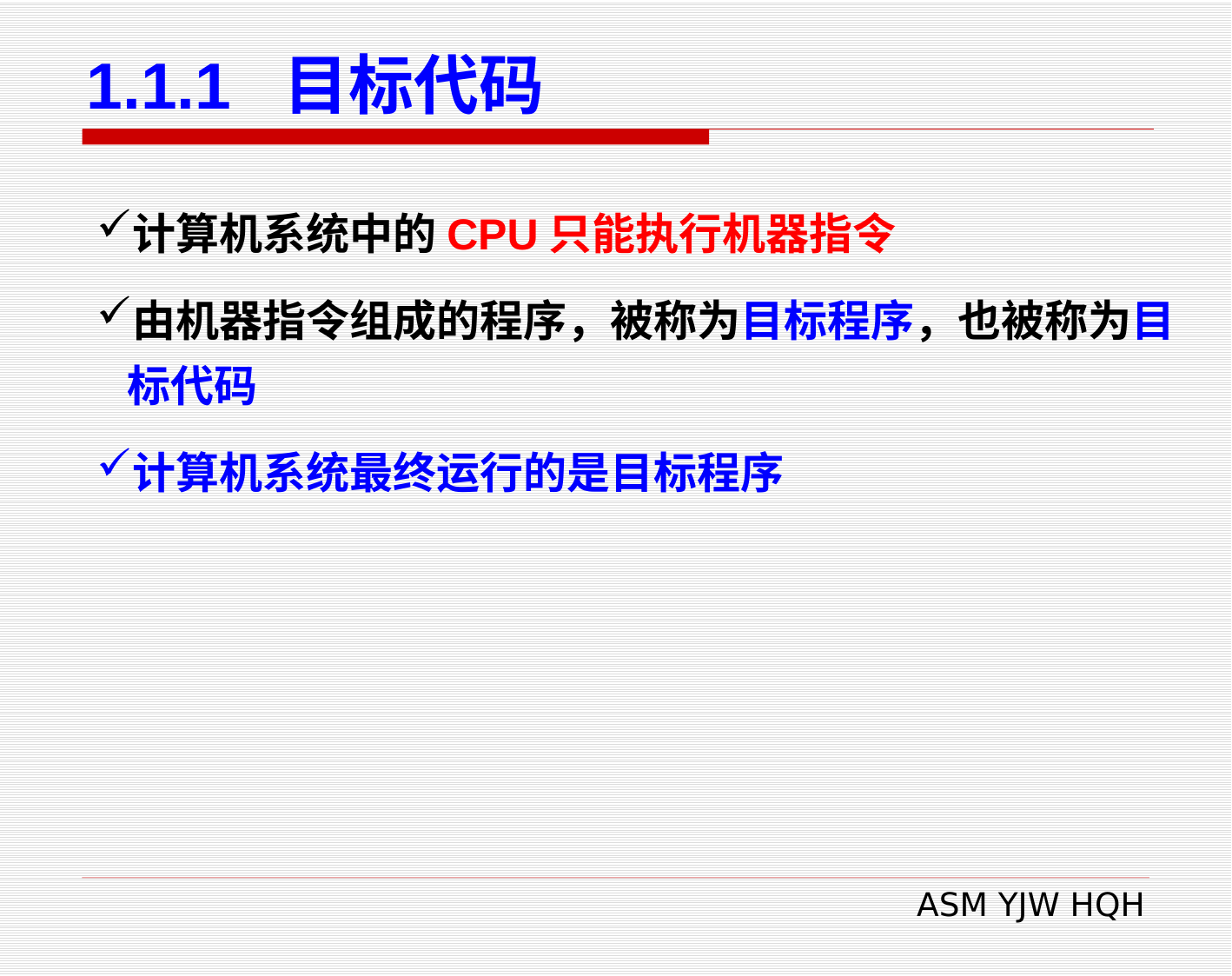

# 1.1.1  目标代码
计算机系统中的CPU只能执行机器指令
由机器指令组成的程序，被称为目标程序，也被称为目标代码
计算机系统最终运行的是目标程序